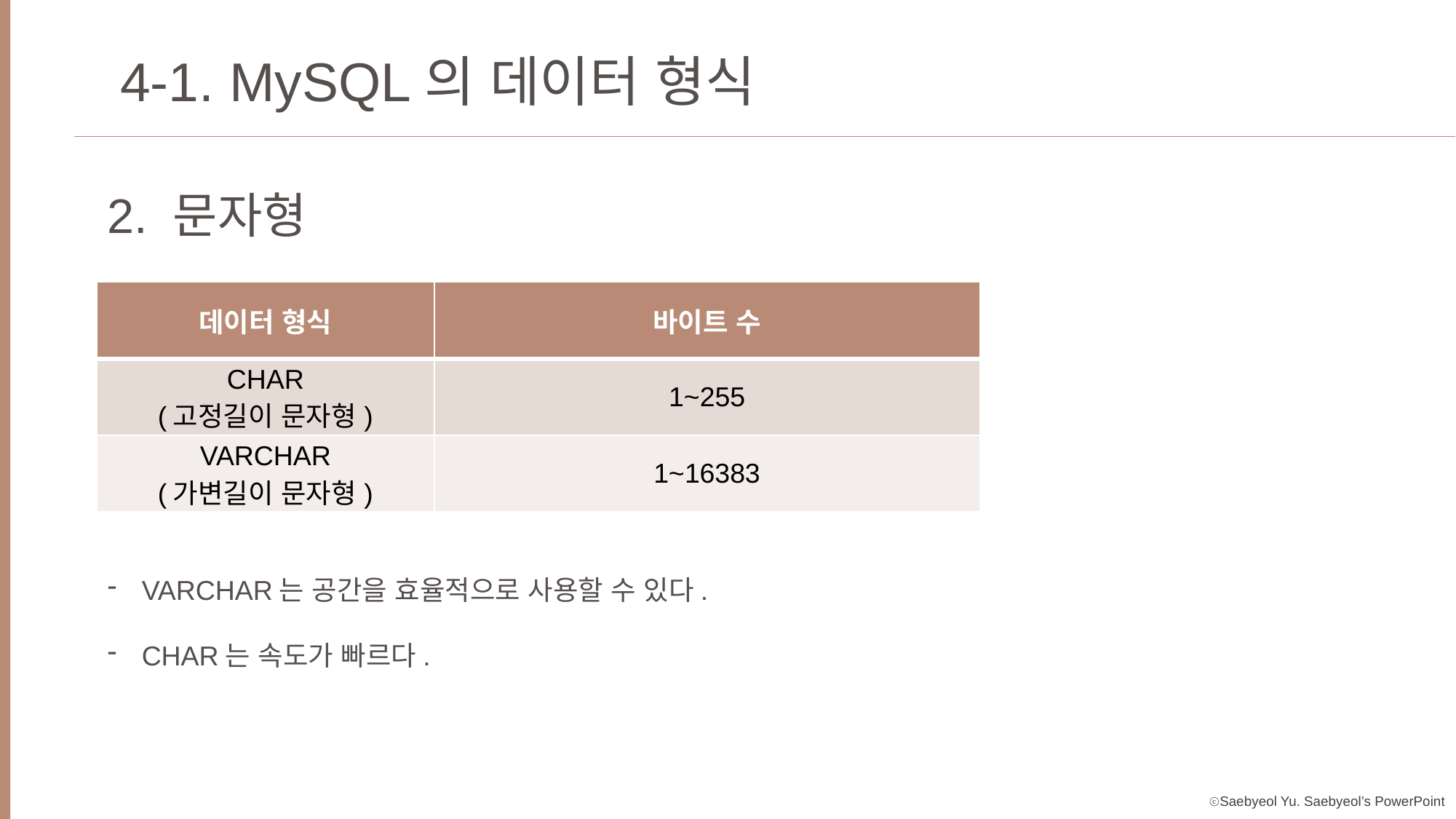

4-1. MySQL의 데이터 형식
2. 문자형
1
| 데이터 형식 | 바이트 수 |
| --- | --- |
| CHAR (고정길이 문자형) | 1~255 |
| VARCHAR (가변길이 문자형) | 1~16383 |
VARCHAR는 공간을 효율적으로 사용할 수 있다.

CHAR는 속도가 빠르다.